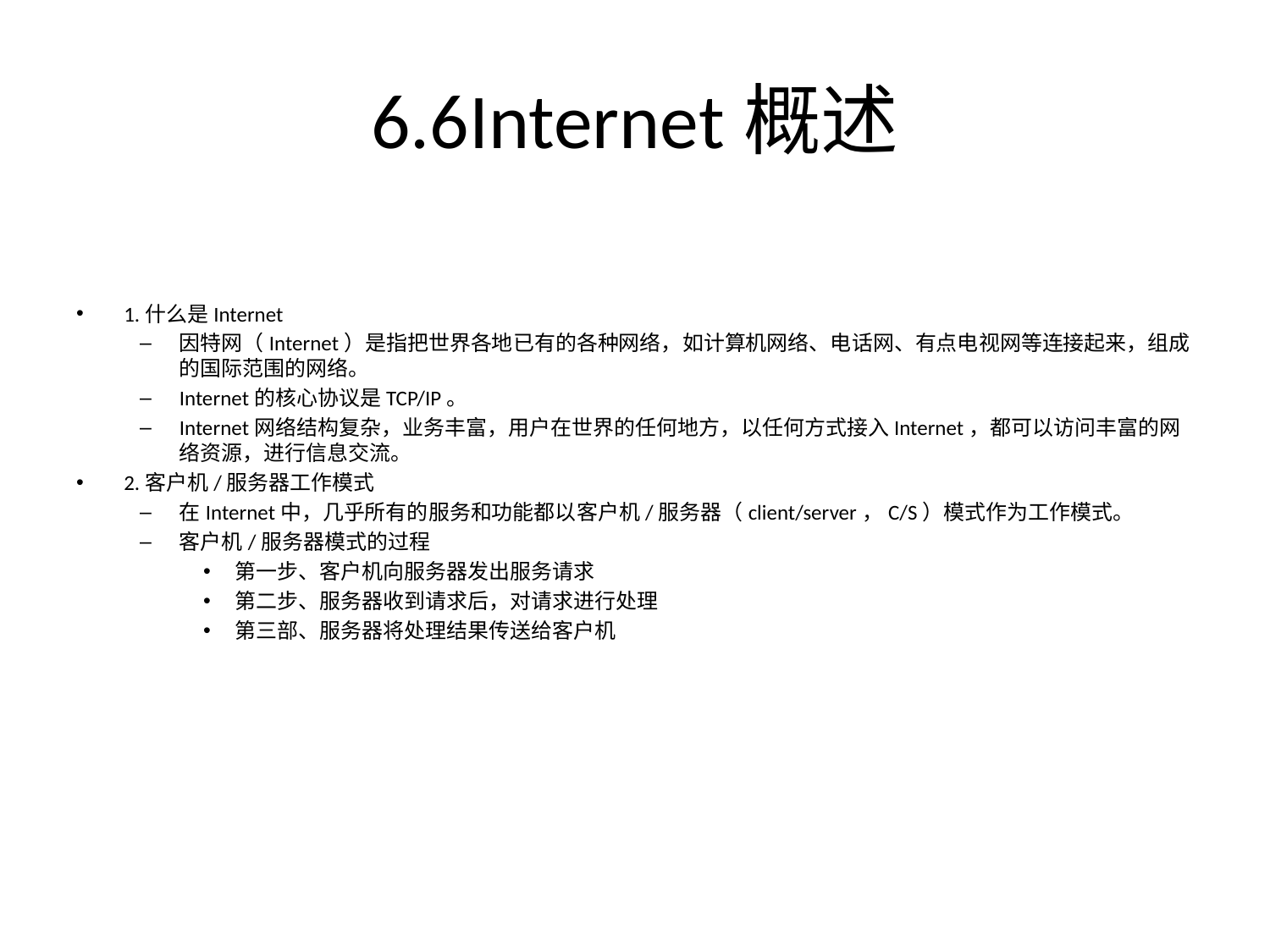

# 6.6Internet概述

1.什么是Internet
因特网（Internet）是指把世界各地已有的各种网络，如计算机网络、电话网、有点电视网等连接起来，组成的国际范围的网络。
Internet的核心协议是TCP/IP。
Internet网络结构复杂，业务丰富，用户在世界的任何地方，以任何方式接入Internet，都可以访问丰富的网络资源，进行信息交流。
2.客户机/服务器工作模式
在Internet中，几乎所有的服务和功能都以客户机/服务器（client/server，C/S）模式作为工作模式。
客户机/服务器模式的过程
第一步、客户机向服务器发出服务请求
第二步、服务器收到请求后，对请求进行处理
第三部、服务器将处理结果传送给客户机